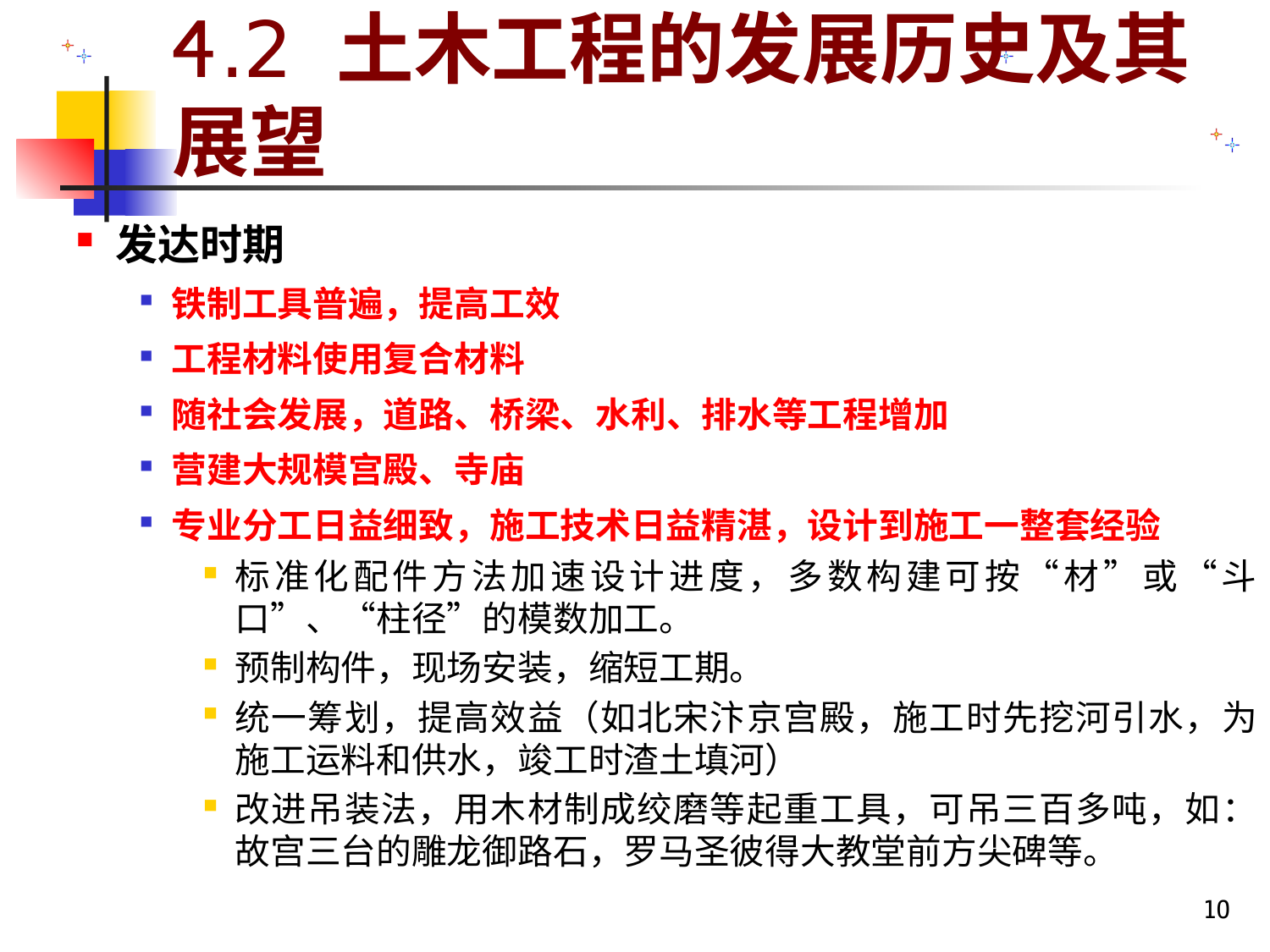

# 4.2 土木工程的发展历史及其展望
发达时期
铁制工具普遍，提高工效
工程材料使用复合材料
随社会发展，道路、桥梁、水利、排水等工程增加
营建大规模宫殿、寺庙
专业分工日益细致，施工技术日益精湛，设计到施工一整套经验
标准化配件方法加速设计进度，多数构建可按“材”或“斗口”、“柱径”的模数加工。
预制构件，现场安装，缩短工期。
统一筹划，提高效益（如北宋汴京宫殿，施工时先挖河引水，为施工运料和供水，竣工时渣土填河）
改进吊装法，用木材制成绞磨等起重工具，可吊三百多吨，如：故宫三台的雕龙御路石，罗马圣彼得大教堂前方尖碑等。
10